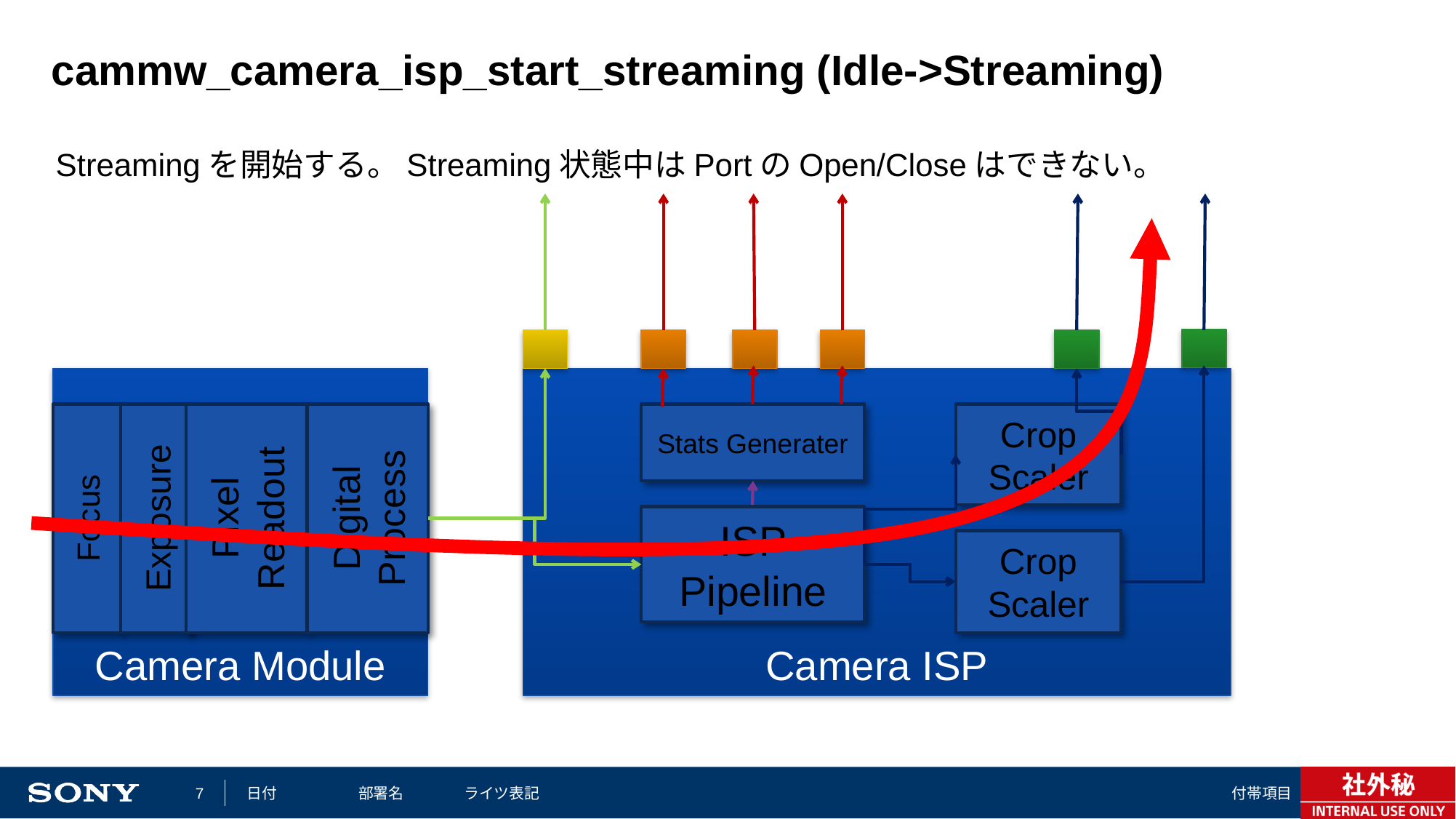

# cammw_camera_isp_start_streaming (Idle->Streaming)
Streamingを開始する。Streaming状態中はPortのOpen/Closeはできない。

Camera ISP
Camera Module
Crop
Scaler
Digital Process
Focus
Exposure
Pixel Readout
Stats Generater
ISP Pipeline
Crop
Scaler